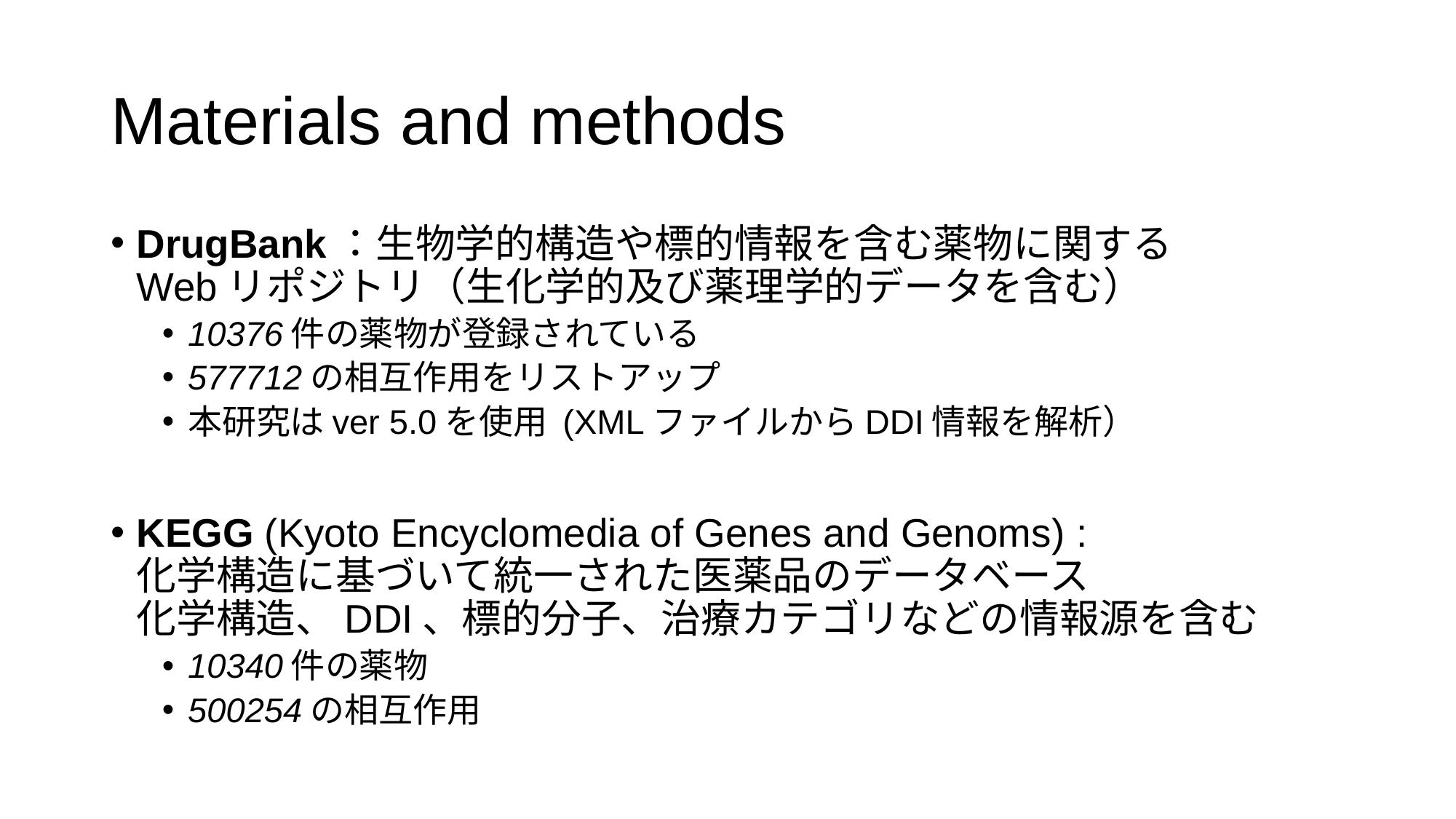

# Materials and methods
DrugBank：生物学的構造や標的情報を含む薬物に関する
Webリポジトリ（生化学的及び薬理学的データを含む）
10376件の薬物が登録されている
577712の相互作用をリストアップ
本研究はver 5.0を使用 (XMLファイルからDDI情報を解析）

KEGG (Kyoto Encyclomedia of Genes and Genoms) :
化学構造に基づいて統一された医薬品のデータベース
化学構造、DDI、標的分子、治療カテゴリなどの情報源を含む
10340件の薬物
500254の相互作用